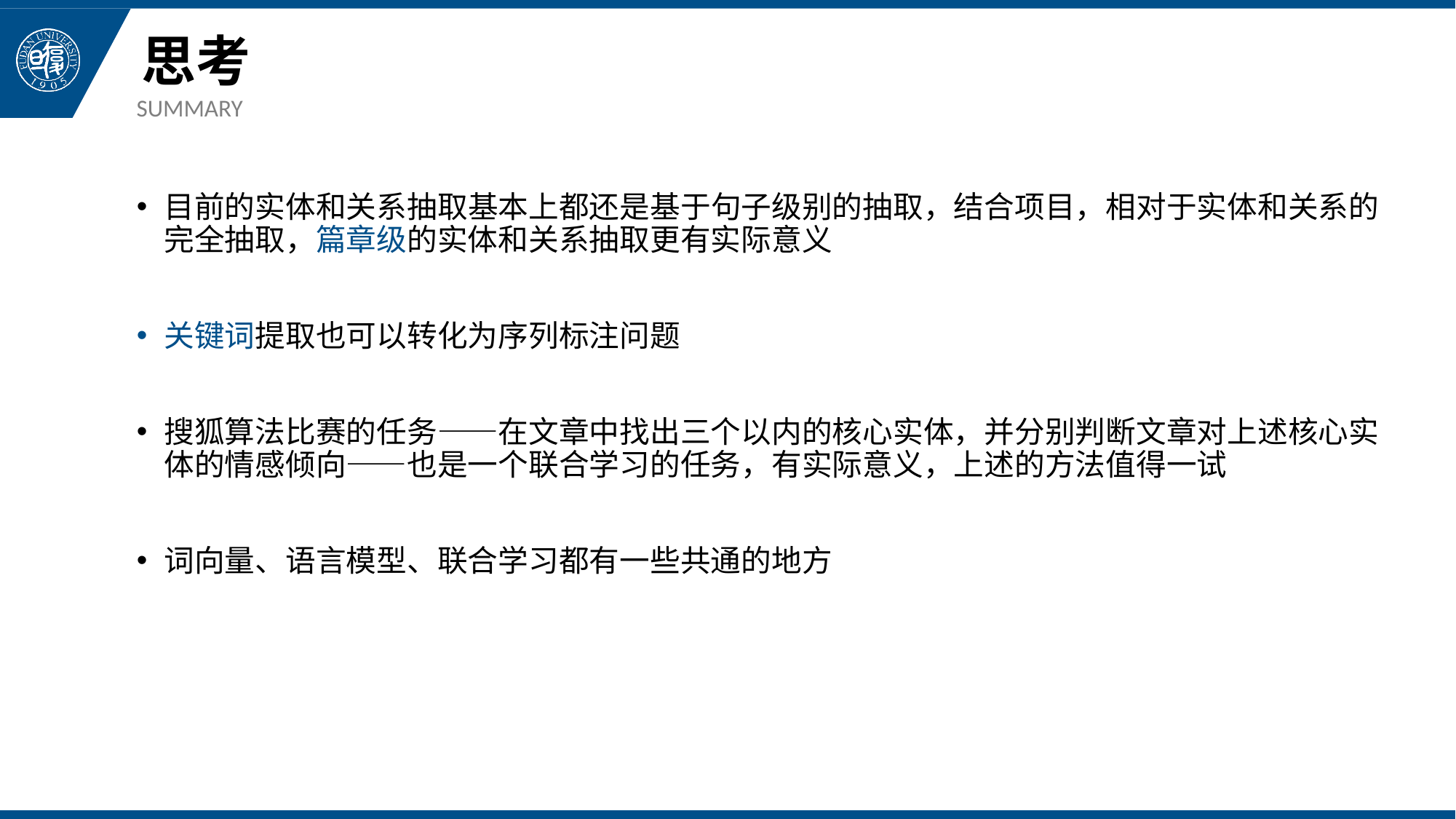

# 思考
SUMMARY

目前的实体和关系抽取基本上都还是基于句子级别的抽取，结合项目，相对于实体和关系的完全抽取，篇章级的实体和关系抽取更有实际意义

关键词提取也可以转化为序列标注问题

搜狐算法比赛的任务——在文章中找出三个以内的核心实体，并分别判断文章对上述核心实体的情感倾向——也是一个联合学习的任务，有实际意义，上述的方法值得一试

词向量、语言模型、联合学习都有一些共通的地方